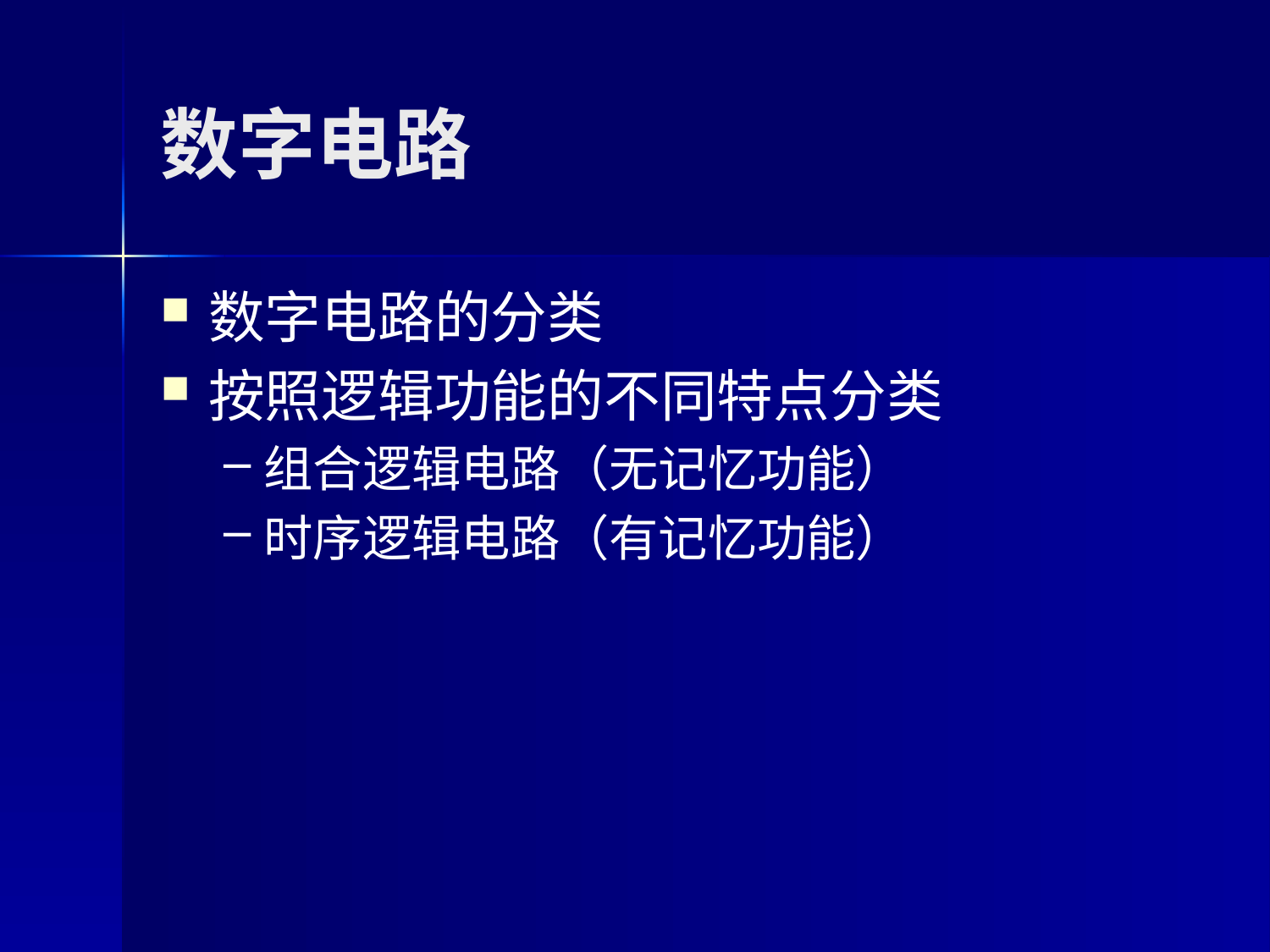

# 数字电路
数字电路的分类
按照逻辑功能的不同特点分类
组合逻辑电路（无记忆功能）
时序逻辑电路（有记忆功能）